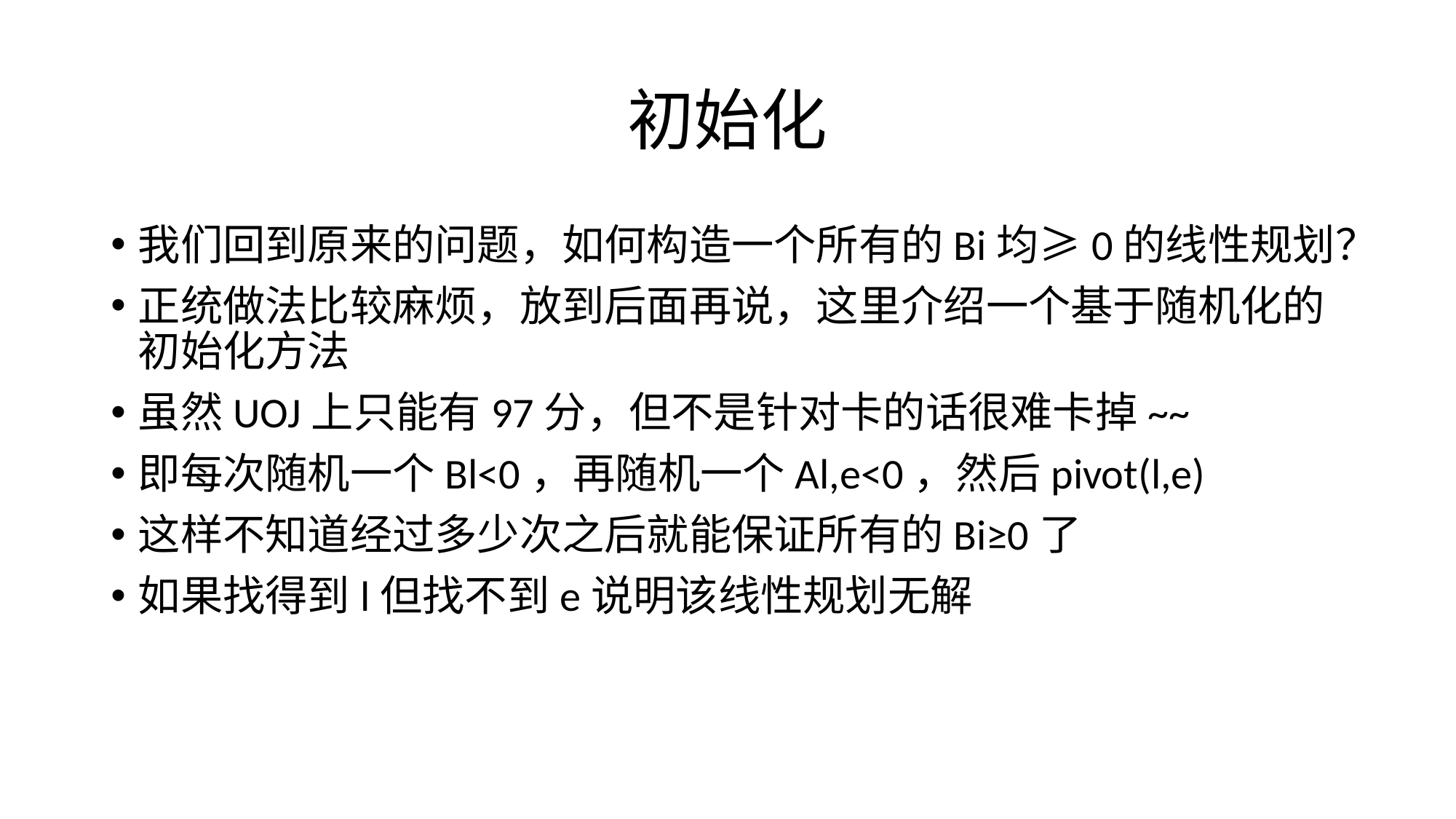

# 初始化
我们回到原来的问题，如何构造一个所有的Bi均≥0的线性规划？
正统做法比较麻烦，放到后面再说，这里介绍一个基于随机化的初始化方法
虽然UOJ上只能有97分，但不是针对卡的话很难卡掉~~
即每次随机一个Bl<0，再随机一个Al,e<0，然后pivot(l,e)
这样不知道经过多少次之后就能保证所有的Bi≥0了
如果找得到l但找不到e说明该线性规划无解